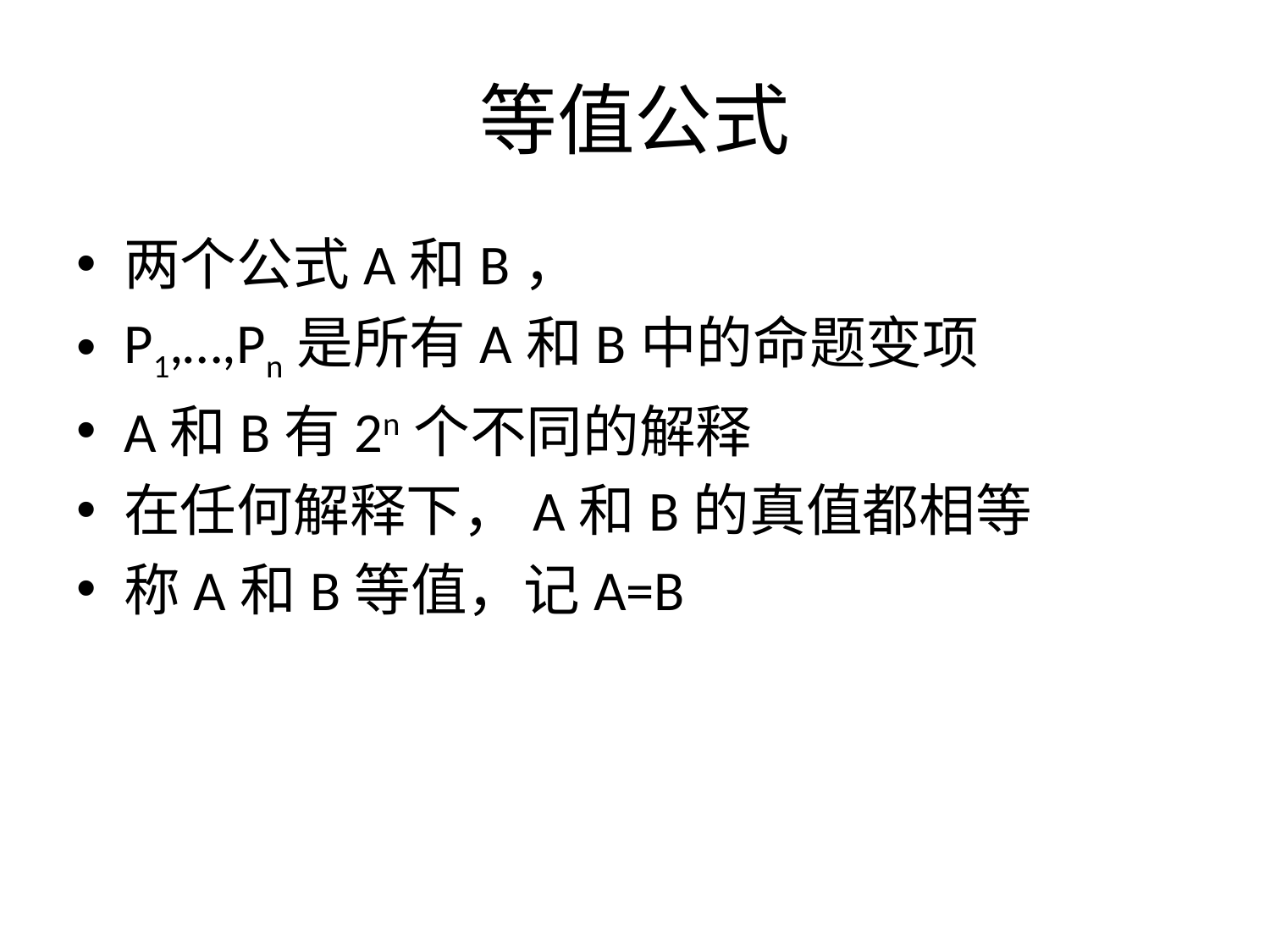

# 等值公式
两个公式A和B，
P1,…,Pn是所有A和B中的命题变项
A和B有2n个不同的解释
在任何解释下，A和B的真值都相等
称A和B等值，记A=B